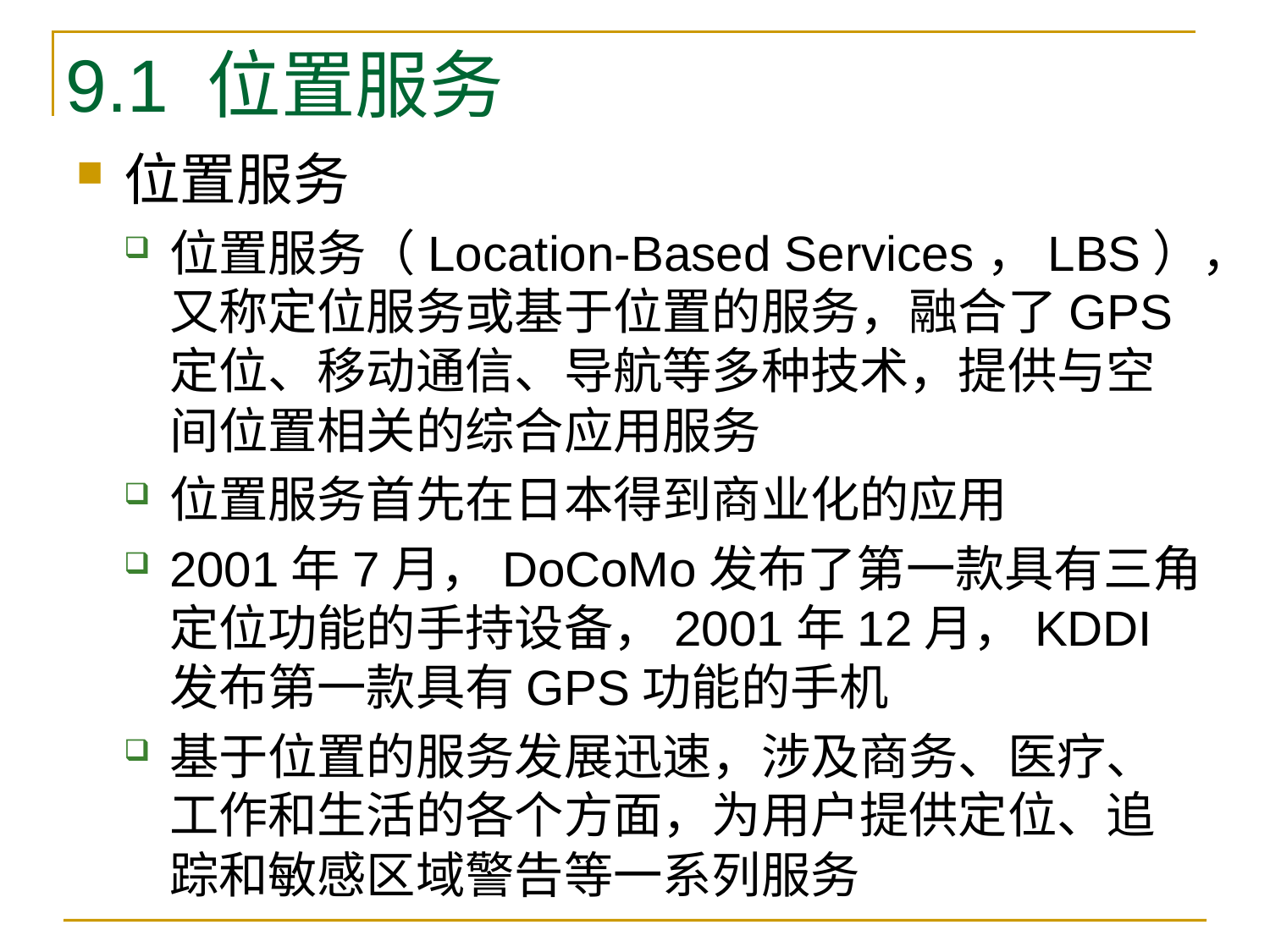

# 9.1 位置服务
位置服务
位置服务（Location-Based Services，LBS），又称定位服务或基于位置的服务，融合了GPS定位、移动通信、导航等多种技术，提供与空间位置相关的综合应用服务
位置服务首先在日本得到商业化的应用
2001年7月，DoCoMo发布了第一款具有三角定位功能的手持设备，2001年12月，KDDI发布第一款具有GPS功能的手机
基于位置的服务发展迅速，涉及商务、医疗、工作和生活的各个方面，为用户提供定位、追踪和敏感区域警告等一系列服务